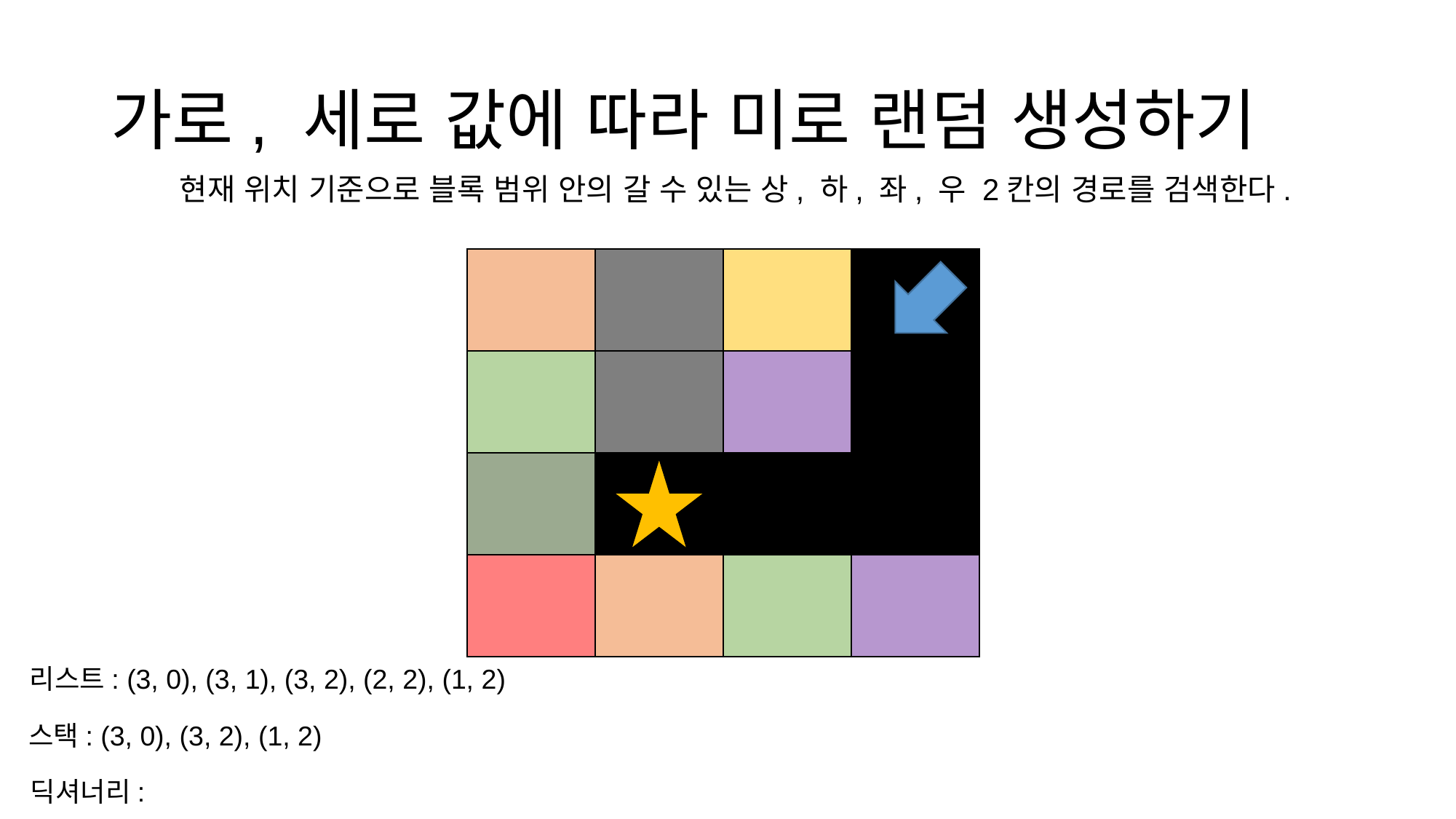

# 가로, 세로 값에 따라 미로 랜덤 생성하기
현재 위치 기준으로 블록 범위 안의 갈 수 있는 상, 하, 좌, 우 2칸의 경로를 검색한다.

리스트: (3, 0), (3, 1), (3, 2), (2, 2), (1, 2)
스택: (3, 0), (3, 2), (1, 2)
딕셔너리: